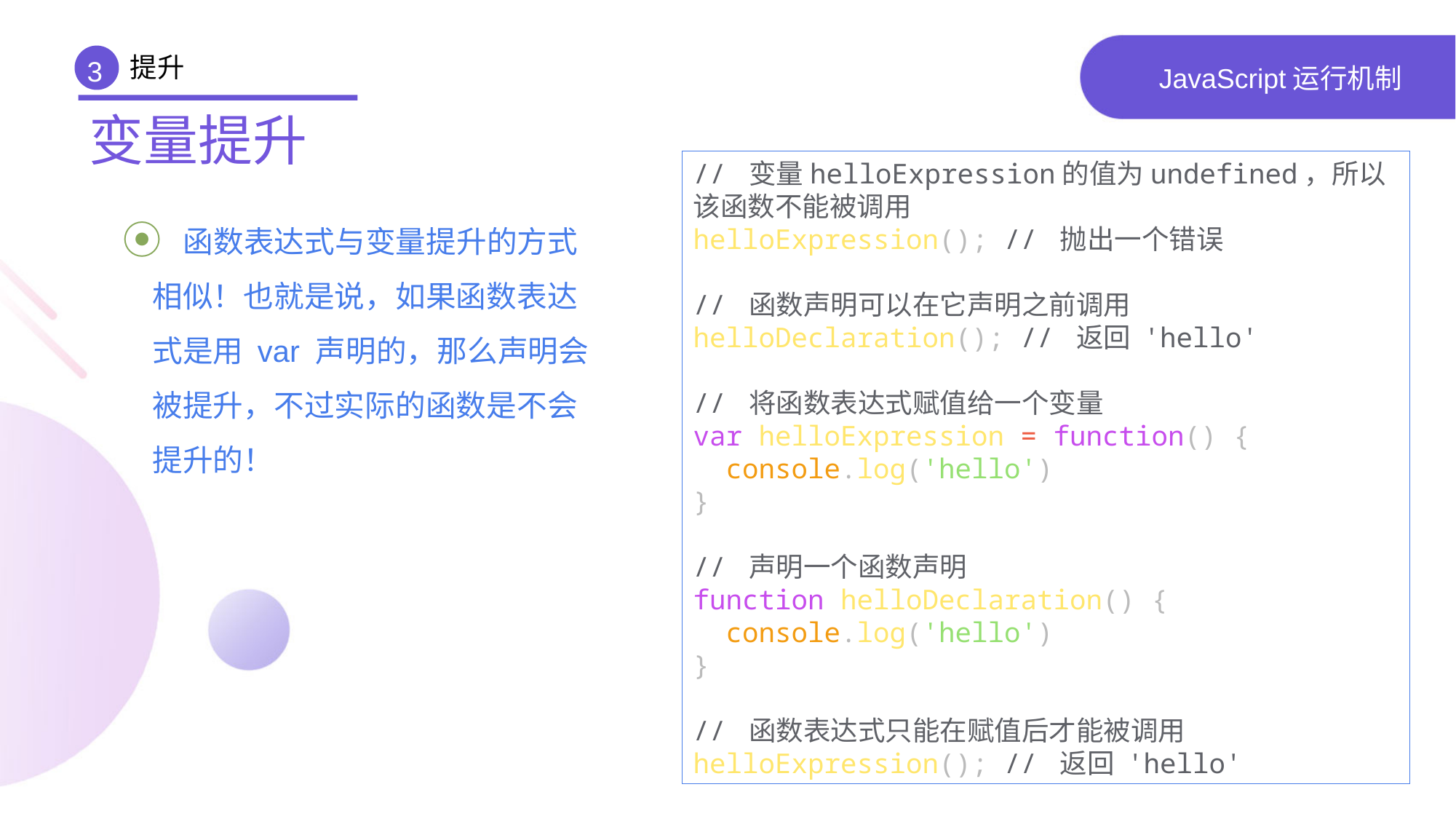

提升
3
# JavaScript运行机制
变量提升
// 变量helloExpression的值为undefined，所以该函数不能被调用
helloExpression(); // 抛出一个错误
// 函数声明可以在它声明之前调用
helloDeclaration(); // 返回 'hello'
// 将函数表达式赋值给一个变量
var helloExpression = function() {
  console.log('hello')
}
// 声明一个函数声明
function helloDeclaration() {
  console.log('hello')
}
// 函数表达式只能在赋值后才能被调用
helloExpression(); // 返回 'hello'
  函数表达式与变量提升的方式相似！也就是说，如果函数表达式是用 var 声明的，那么声明会被提升，不过实际的函数是不会提升的！